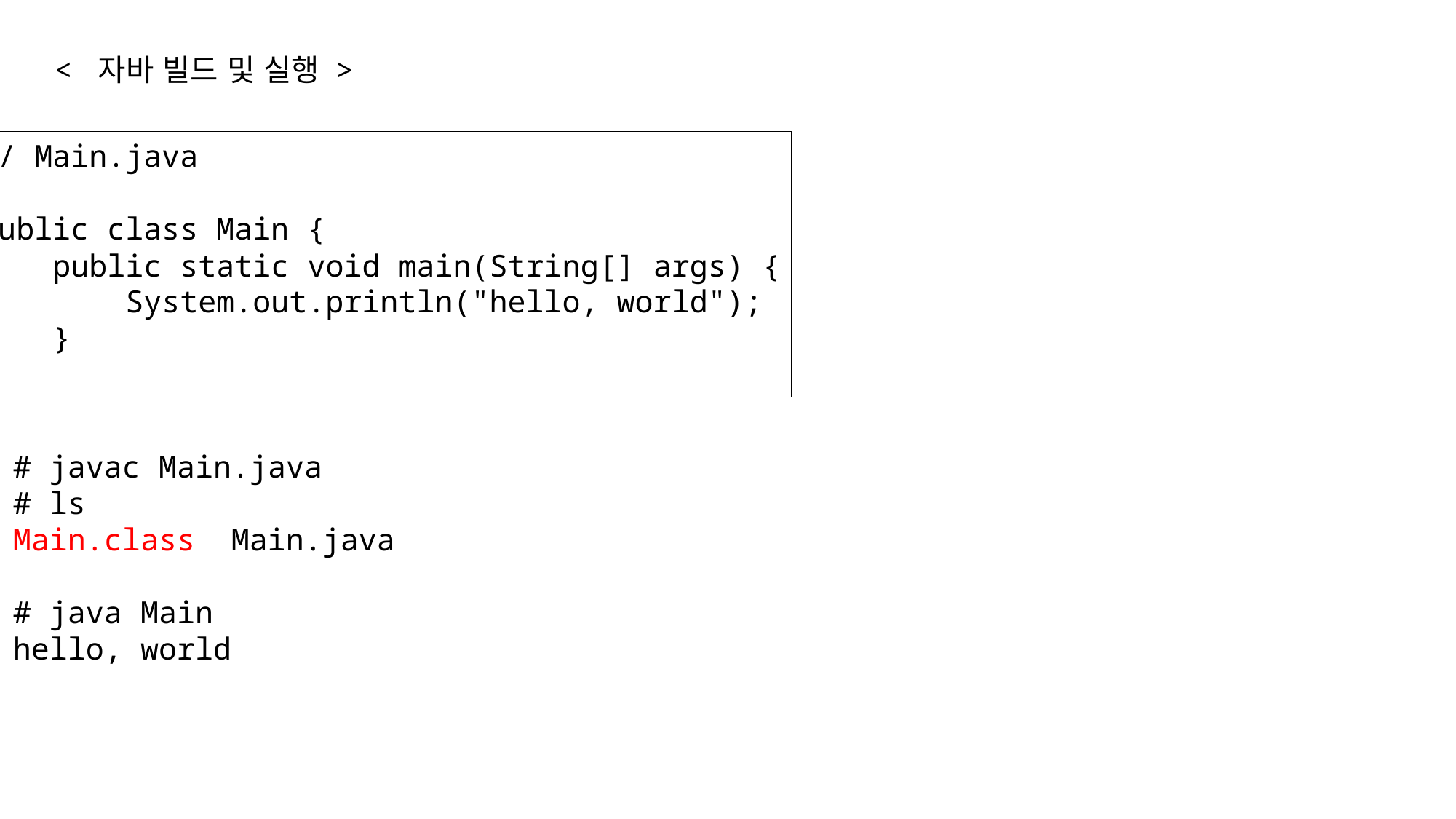

< 자바 빌드 및 실행 >
// Main.java

public class Main {
    public static void main(String[] args) {
        System.out.println("hello, world");
    }
}
# javac Main.java
# ls
Main.class  Main.java

# java Main
hello, world